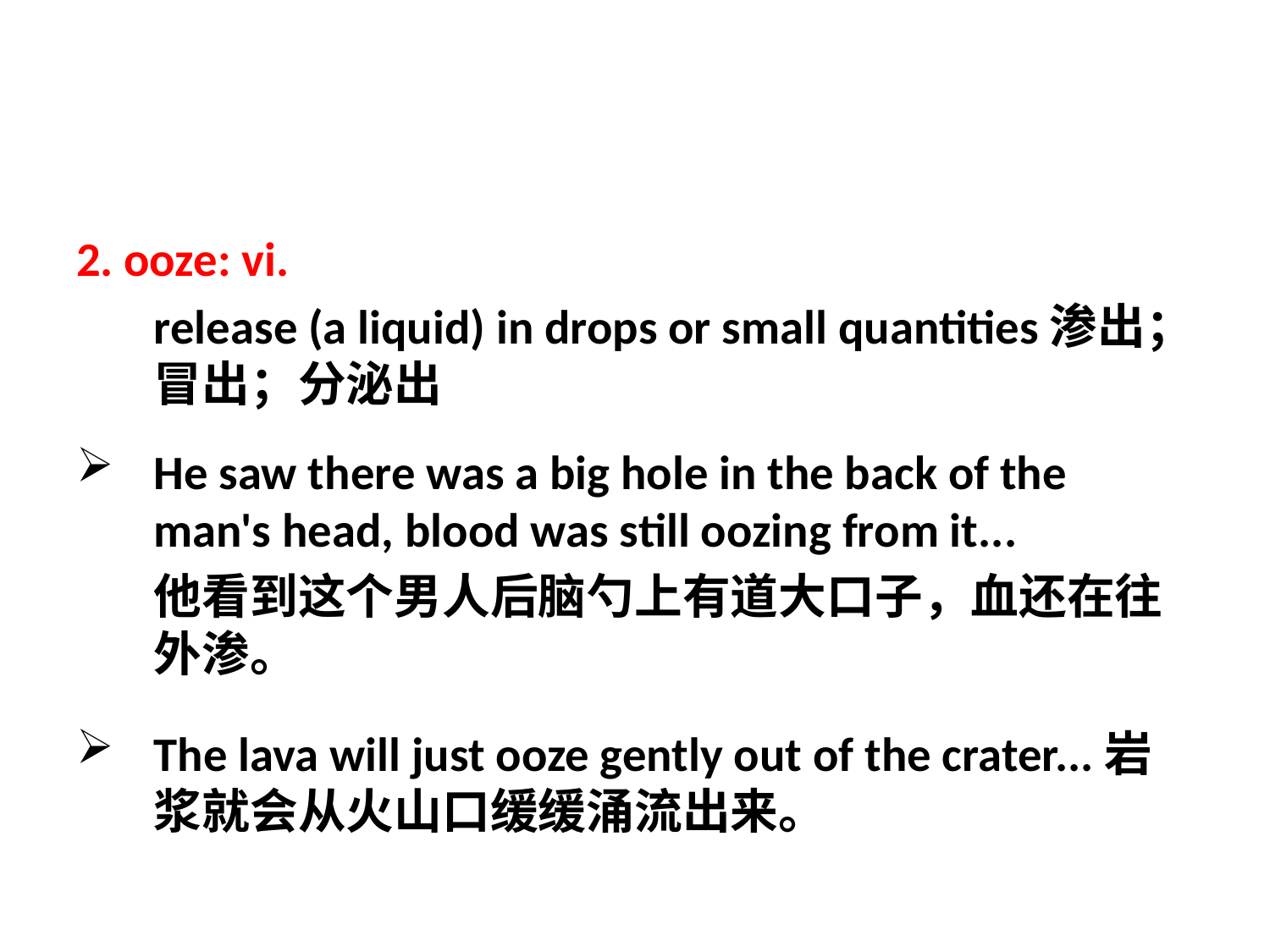

#
2. ooze: vi.
	release (a liquid) in drops or small quantities渗出；冒出；分泌出

He saw there was a big hole in the back of the man's head, blood was still oozing from it...
	他看到这个男人后脑勺上有道大口子，血还在往外渗。

The lava will just ooze gently out of the crater...岩浆就会从火山口缓缓涌流出来。